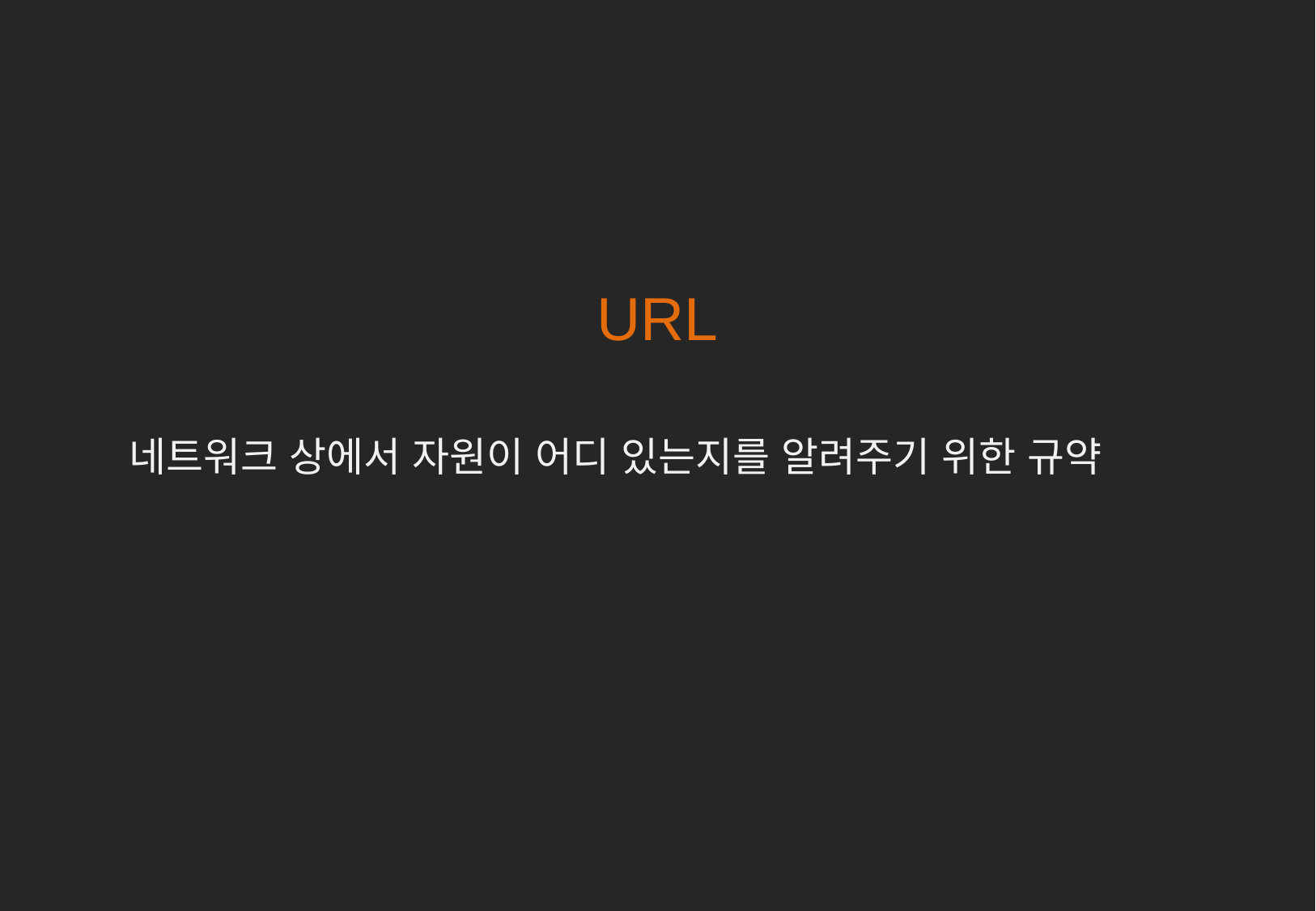

URL
네트워크 상에서 자원이 어디 있는지를 알려주기 위한 규약